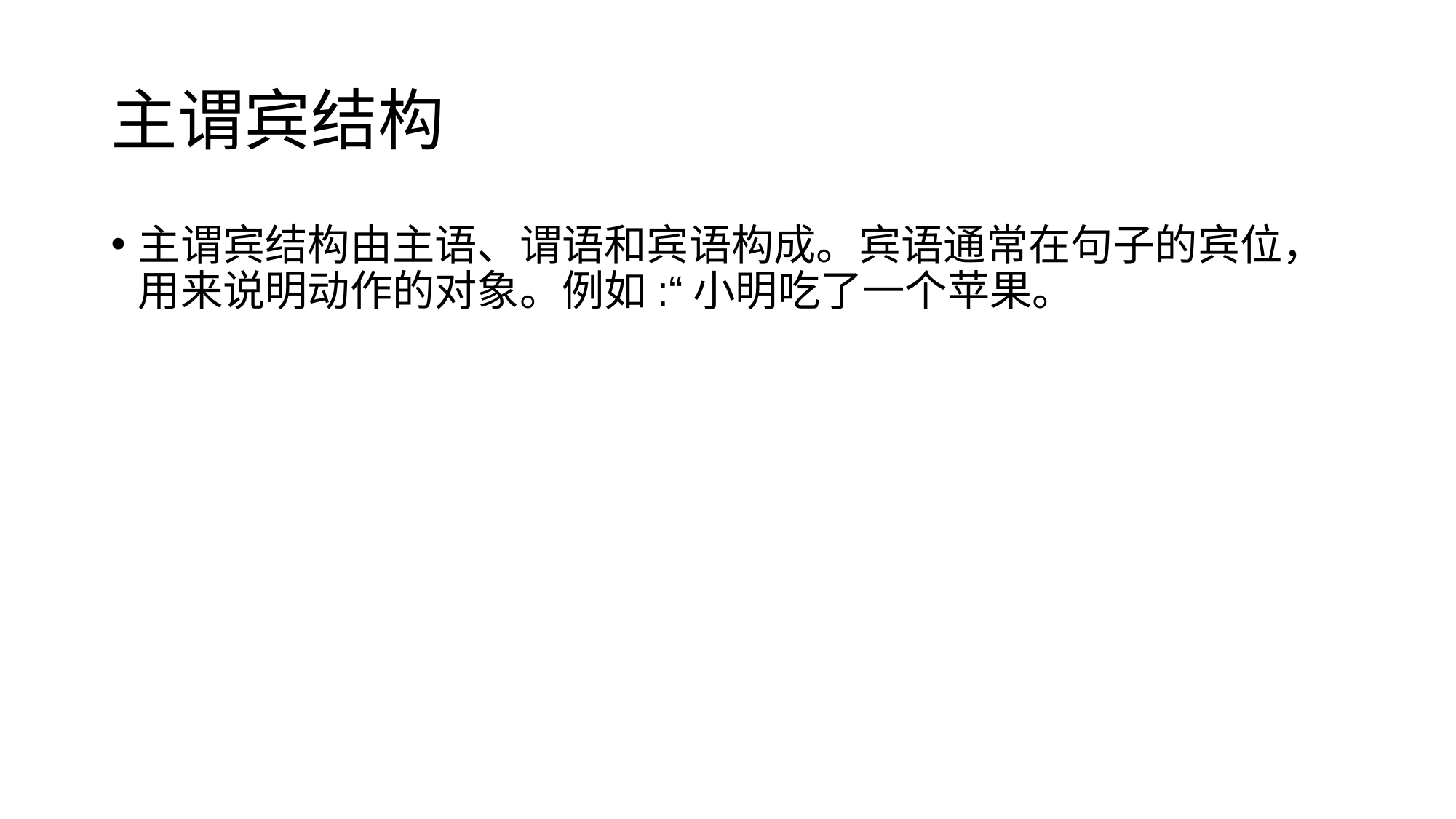

# 主谓宾结构
主谓宾结构由主语、谓语和宾语构成。宾语通常在句子的宾位，用来说明动作的对象。例如:“小明吃了一个苹果。